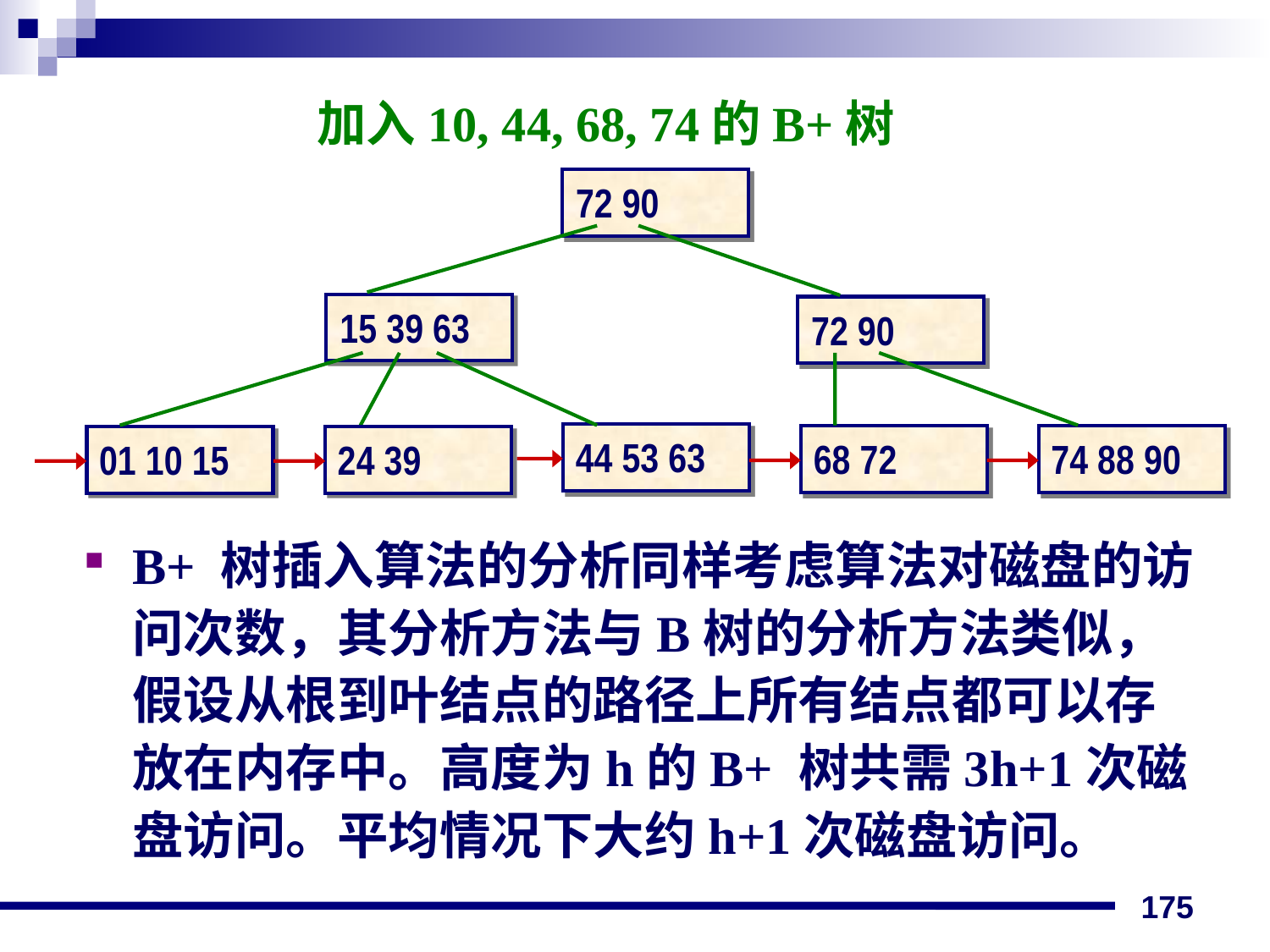

加入10, 44, 68, 74的B+树

72 90

15 39 63

72 90

44 53 63

68 72

74 88 90

01 10 15

24 39

B+ 树插入算法的分析同样考虑算法对磁盘的访问次数，其分析方法与B树的分析方法类似，假设从根到叶结点的路径上所有结点都可以存放在内存中。高度为h的B+ 树共需3h+1次磁盘访问。平均情况下大约h+1次磁盘访问。
175